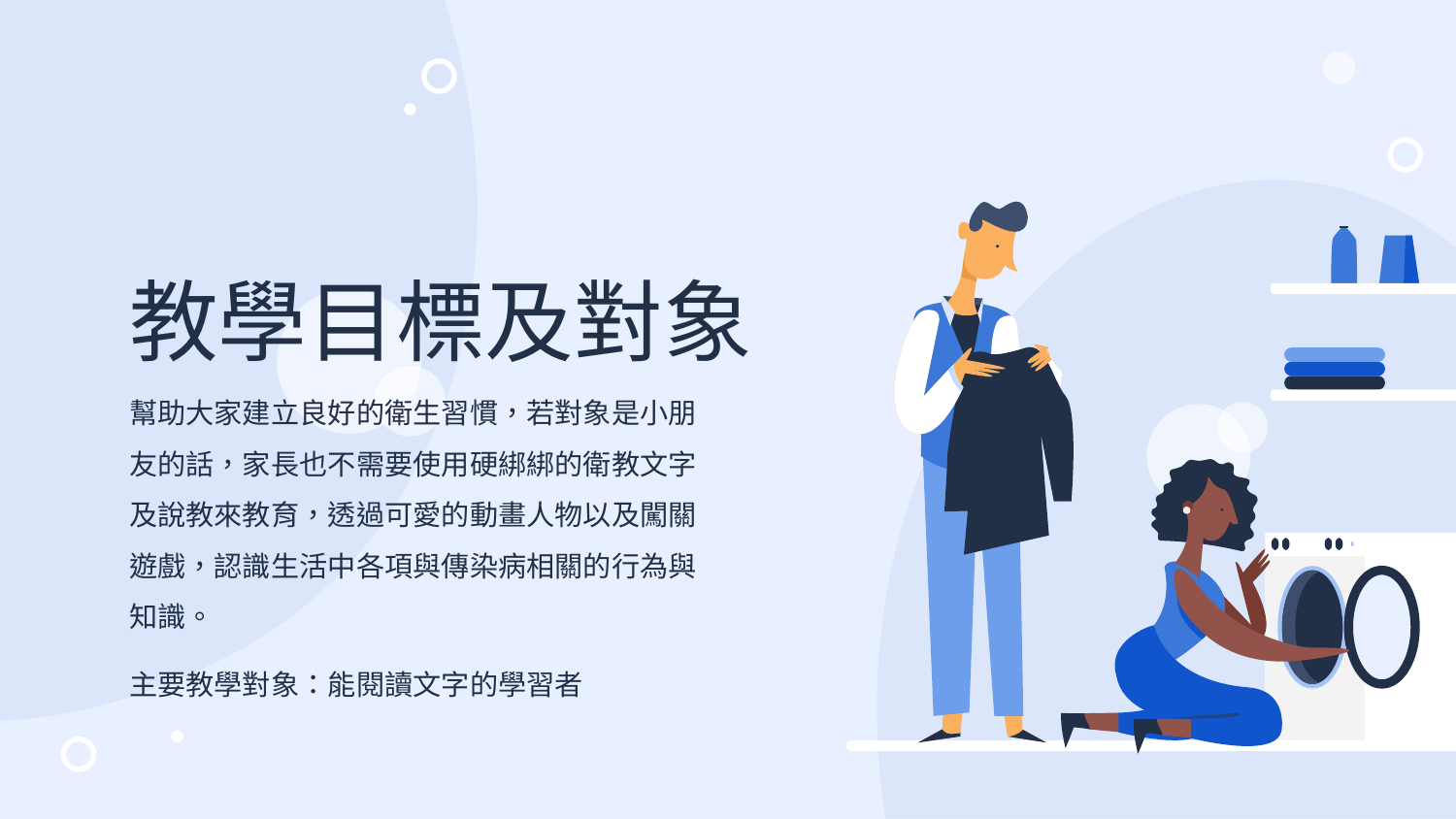

# 教學目標及對象
幫助大家建立良好的衛生習慣，若對象是小朋友的話，家長也不需要使用硬綁綁的衛教文字及說教來教育，透過可愛的動畫人物以及闖關遊戲，認識生活中各項與傳染病相關的行為與知識。

主要教學對象：能閱讀文字的學習者